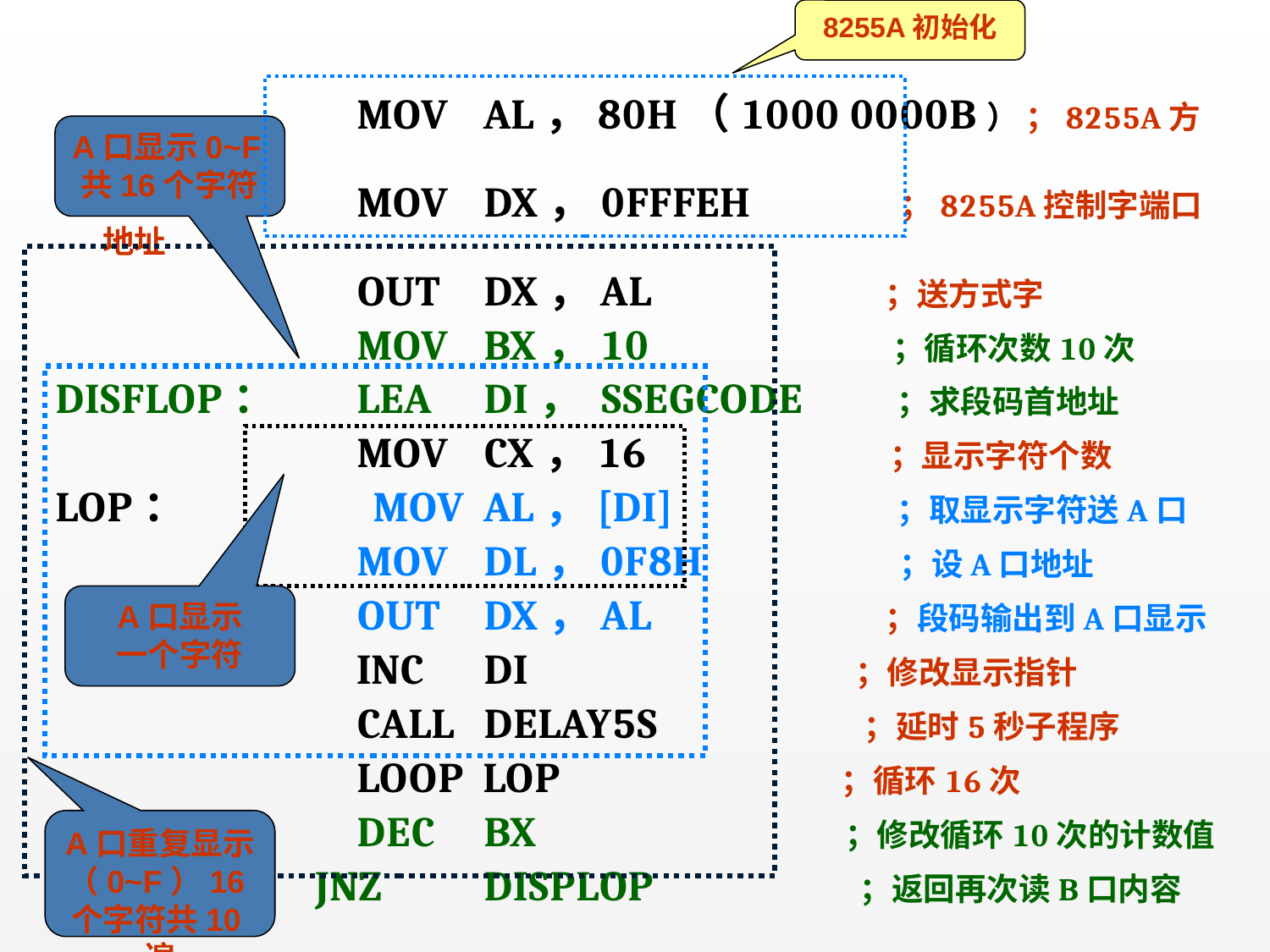

8255A初始化

			MOV	AL，80H（1000 0000B） ；8255A方式字
			MOV	DX，0FFFEH               ；8255A控制字端口地址
			OUT	DX，AL                        ；送方式字
			MOV	BX，10                         ；循环次数10次
DISFLOP：	LEA	DI， SSEGCODE         ；求段码首地址
			MOV	CX，16                         ；显示字符个数
LOP：	              MOV	AL，[DI]                       ；取显示字符送A口
			MOV	DL，0F8H                    ；设A口地址
			OUT	DX，AL                        ；段码输出到A口显示
			INC	DI                                  ；修改显示指针
			CALL	DELAY5S                     ；延时5秒子程序
			LOOP  LOP                             ；循环16次
			DEC	BX                                ；修改循环10次的计数值
                            JNZ	DISPLOP                     ；返回再次读B口内容

A口显示0~F共16个字符

A口显示
一个字符
A口重复显示（0~F）16个字符共10遍